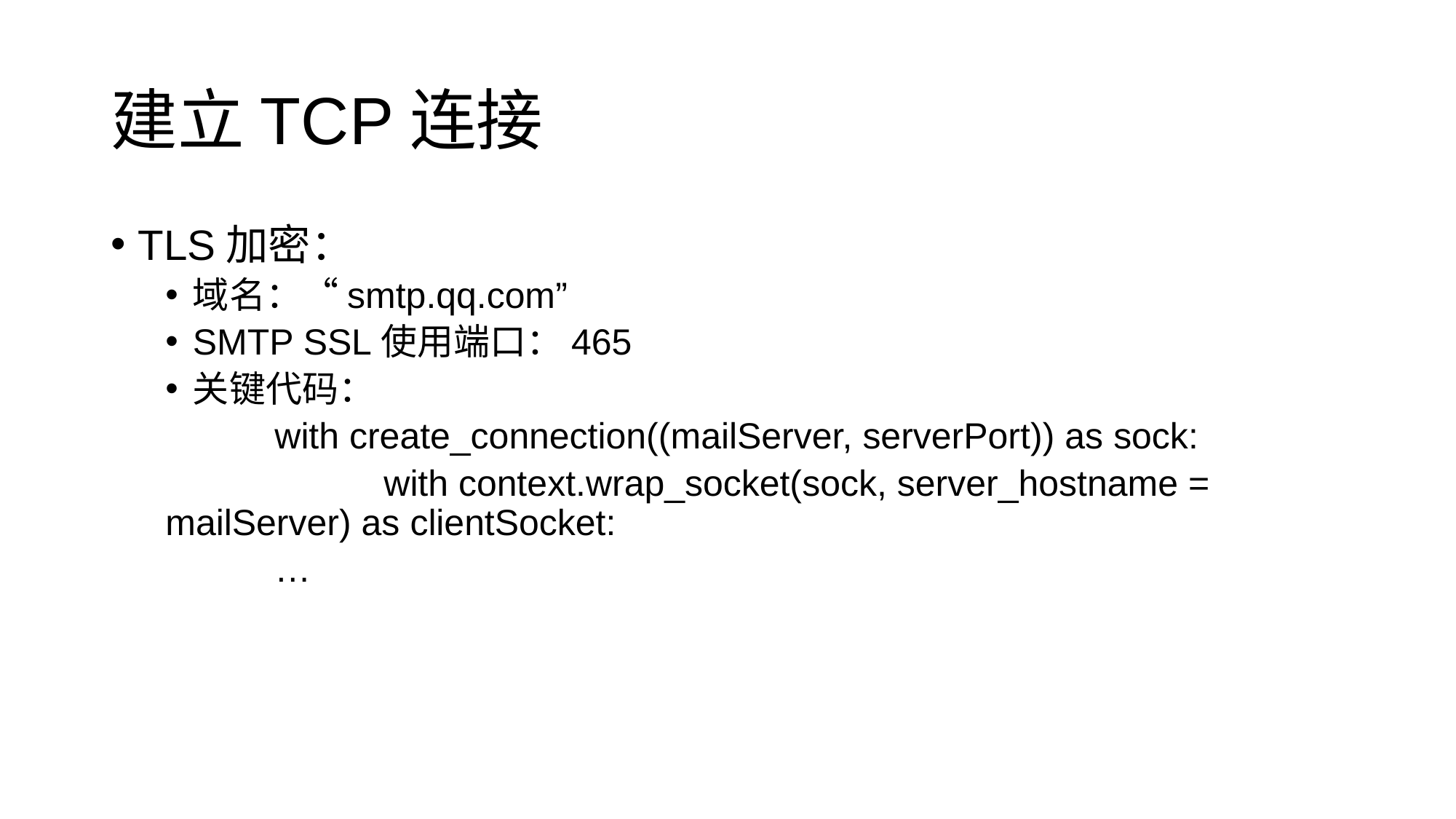

# 建立TCP连接
TLS加密：
域名：“smtp.qq.com”
SMTP SSL使用端口：465
关键代码：
	with create_connection((mailServer, serverPort)) as sock:
		with context.wrap_socket(sock, server_hostname = mailServer) as clientSocket:
	…